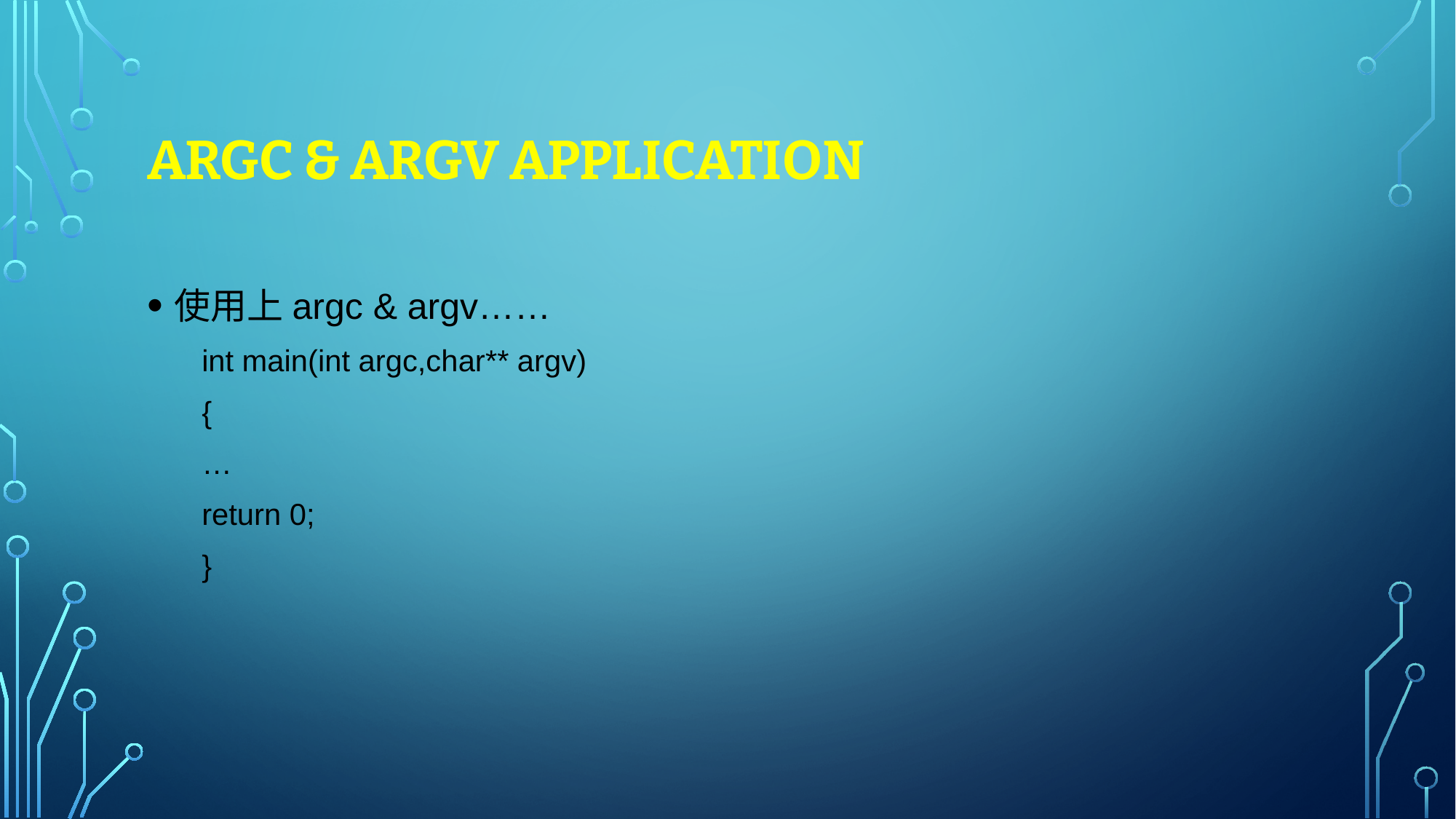

# Argc & argv application
使用上argc & argv……
int main(int argc,char** argv)
{
…
return 0;
}